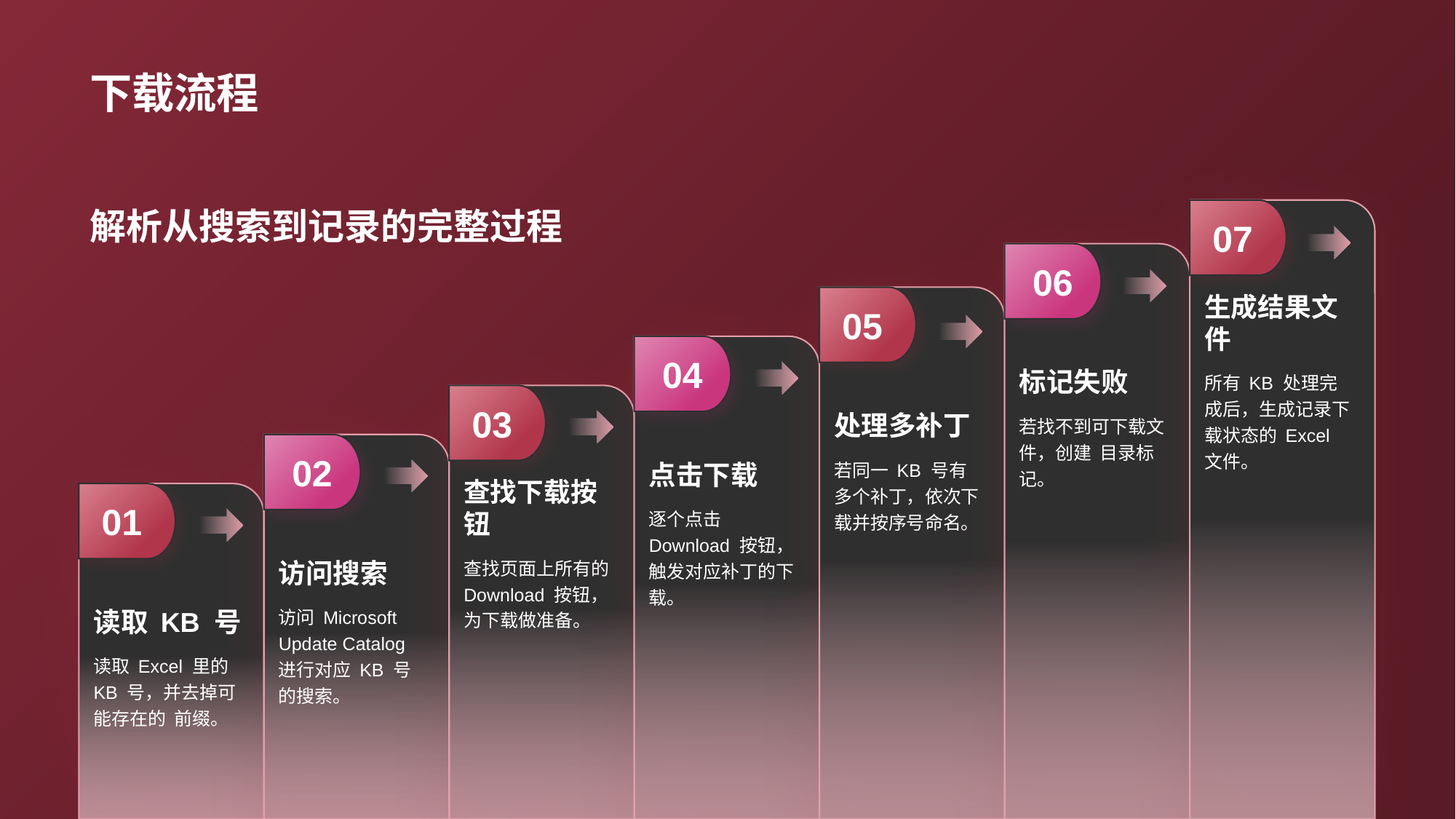

# 下载流程
解析从搜索到记录的完整过程
07
生成结果文件
所有 KB 处理完成后，生成记录下载状态的 Excel 文件。

06
标记失败
若找不到可下载文件，创建  目录标记。

05
处理多补丁
若同一 KB 号有多个补丁，依次下载并按序号命名。

04
点击下载
逐个点击 Download 按钮，触发对应补丁的下载。

03
查找下载按钮
查找页面上所有的 Download 按钮，为下载做准备。

02
访问搜索
访问 Microsoft Update Catalog 进行对应 KB 号的搜索。

01
读取 KB 号
读取 Excel 里的 KB 号，并去掉可能存在的  前缀。